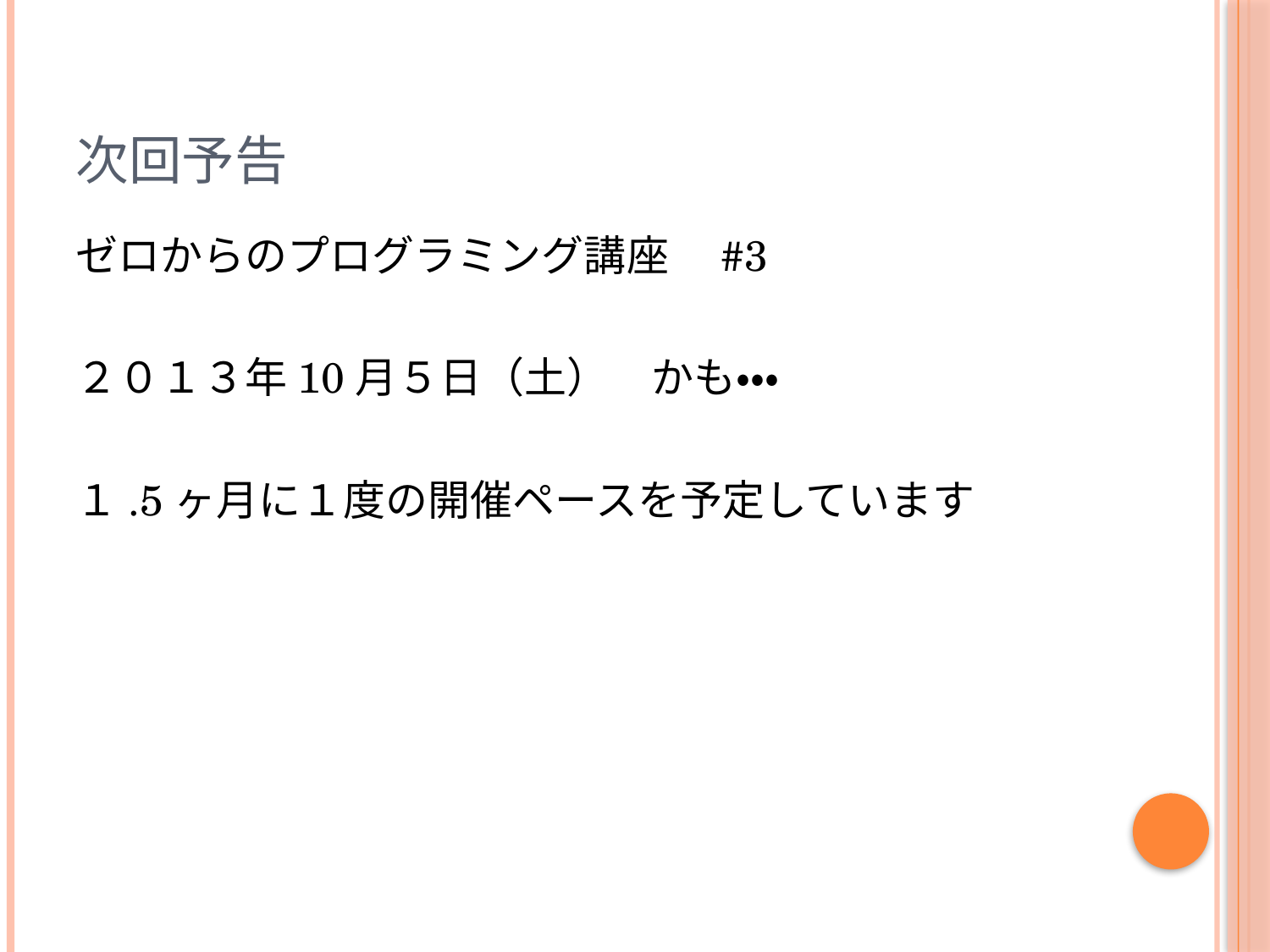

# 次回予告
ゼロからのプログラミング講座　#3

２０１３年10月５日（土）　かも・・・

１.5ヶ月に１度の開催ペースを予定しています